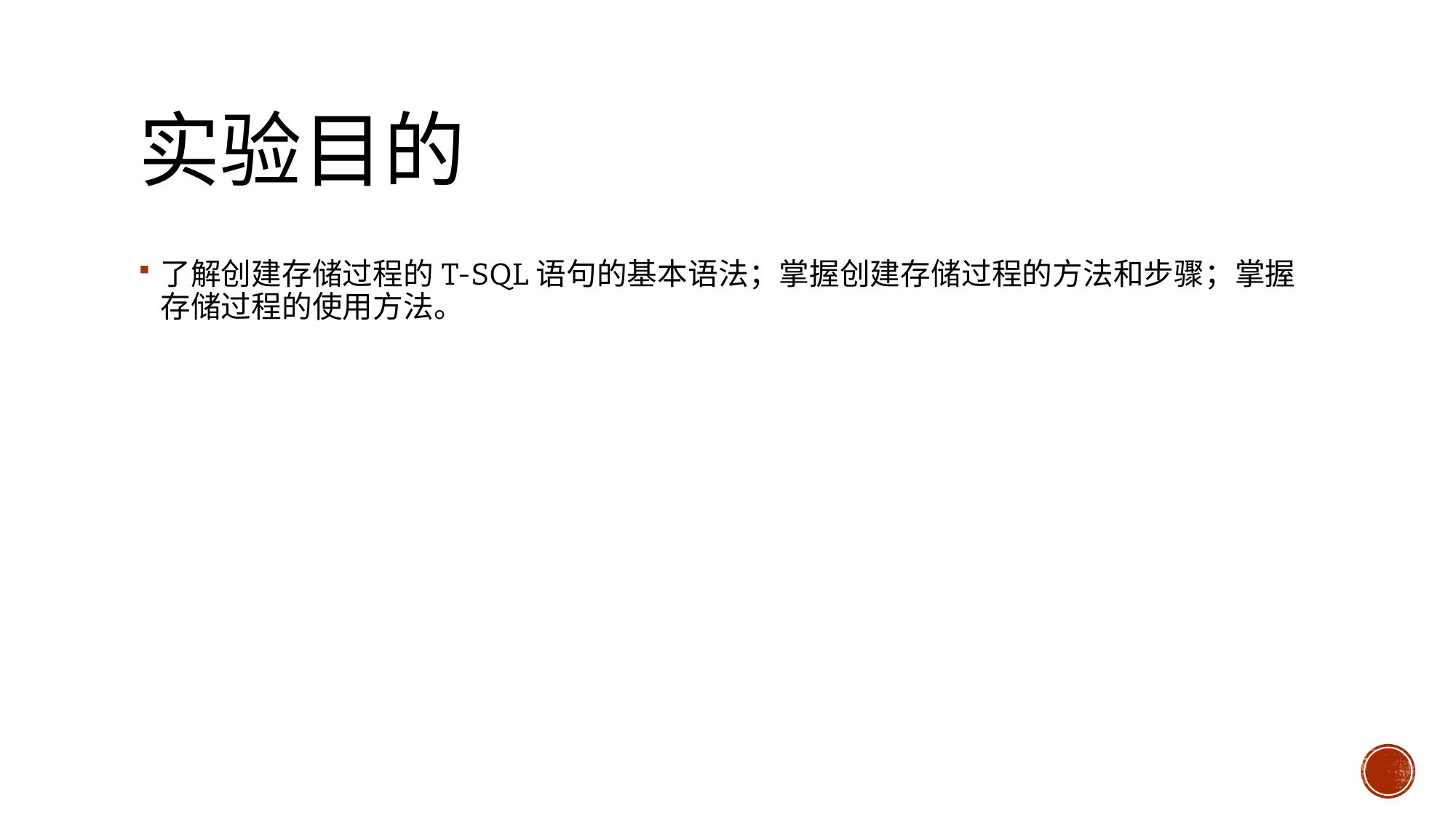

# 实验目的
了解创建存储过程的T-SQL语句的基本语法；掌握创建存储过程的方法和步骤；掌握存储过程的使用方法。